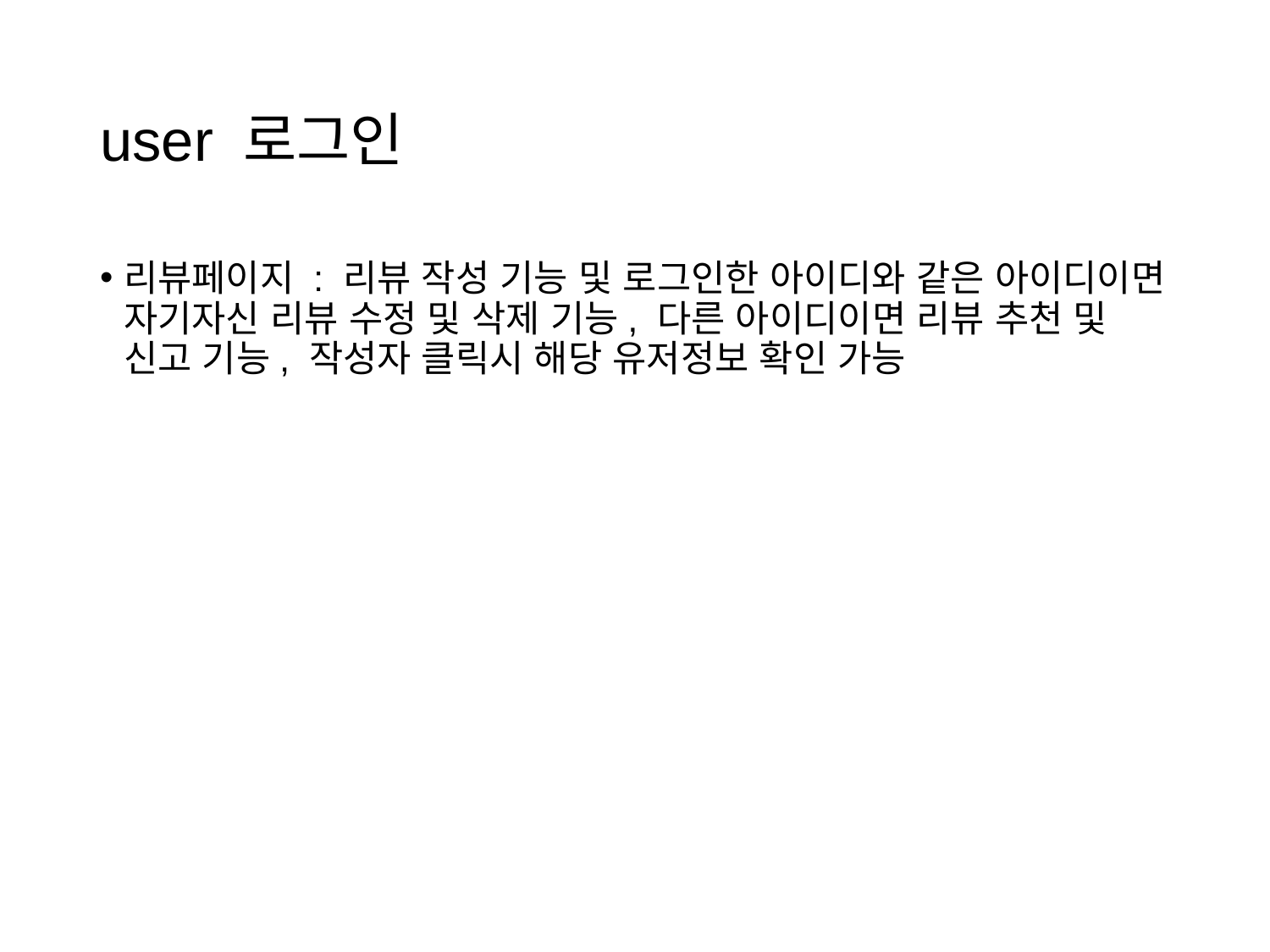

# user 로그인
리뷰페이지 : 리뷰 작성 기능 및 로그인한 아이디와 같은 아이디이면 자기자신 리뷰 수정 및 삭제 기능, 다른 아이디이면 리뷰 추천 및 신고 기능, 작성자 클릭시 해당 유저정보 확인 가능